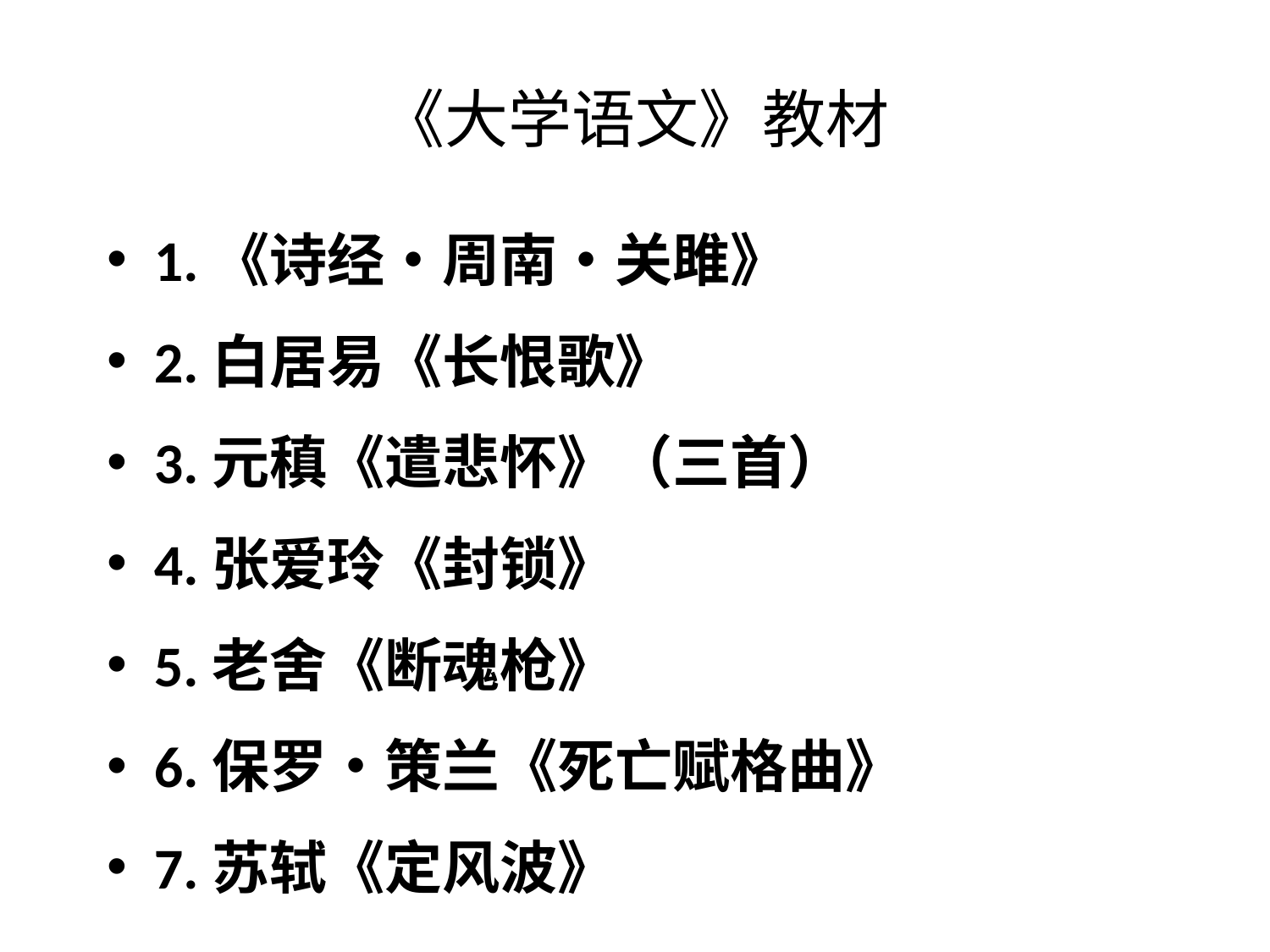

# 《大学语文》教材
1.《诗经•周南•关雎》
2.白居易《长恨歌》
3.元稹《遣悲怀》（三首）
4.张爱玲《封锁》
5.老舍《断魂枪》
6.保罗•策兰《死亡赋格曲》
7.苏轼《定风波》